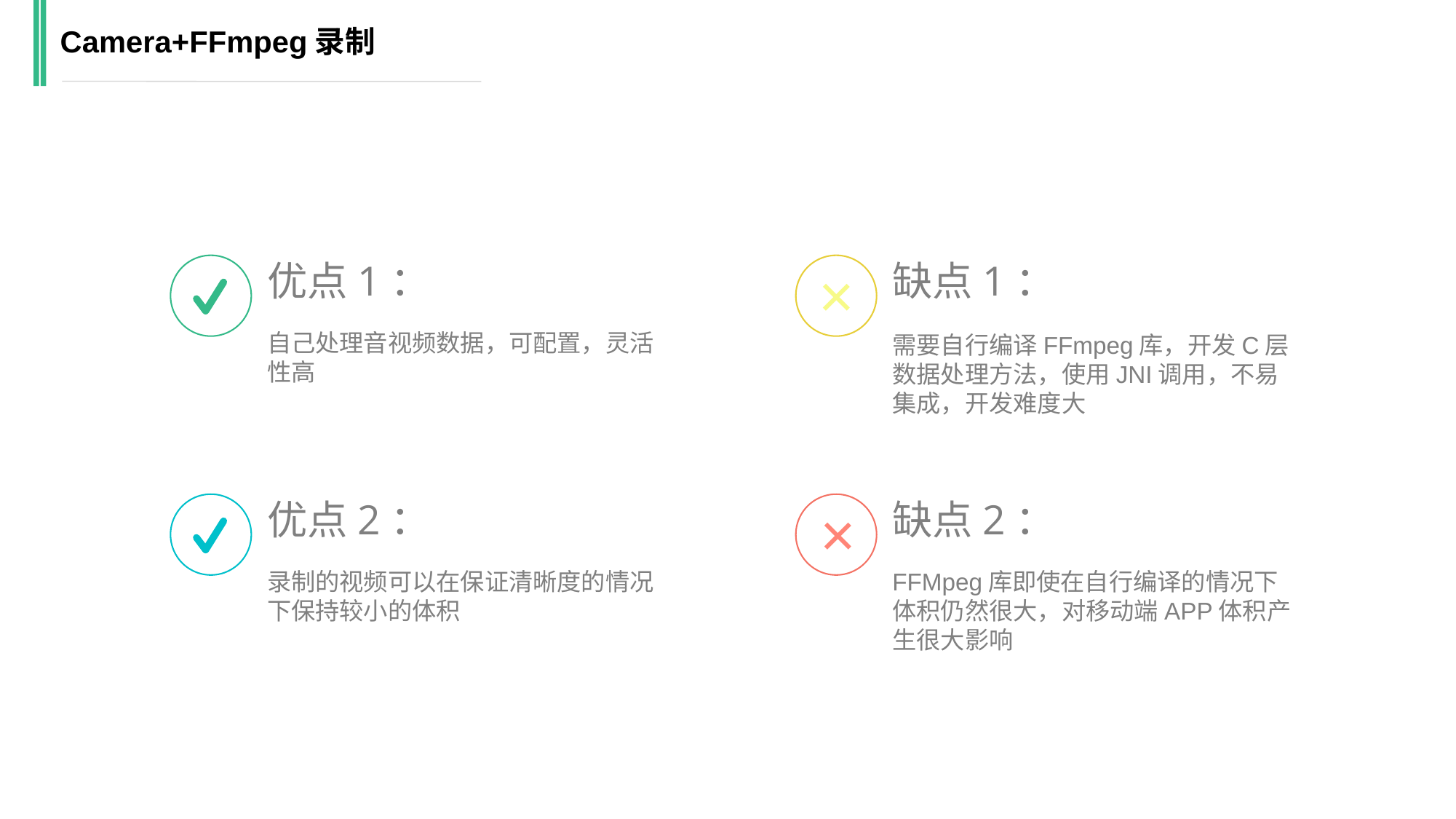

Camera+FFmpeg录制

优点1：

自己处理音视频数据，可配置，灵活性高
缺点1：

需要自行编译FFmpeg库，开发C层数据处理方法，使用JNI调用，不易集成，开发难度大
×
优点2：

录制的视频可以在保证清晰度的情况下保持较小的体积
缺点2：

FFMpeg库即使在自行编译的情况下体积仍然很大，对移动端APP体积产生很大影响
×